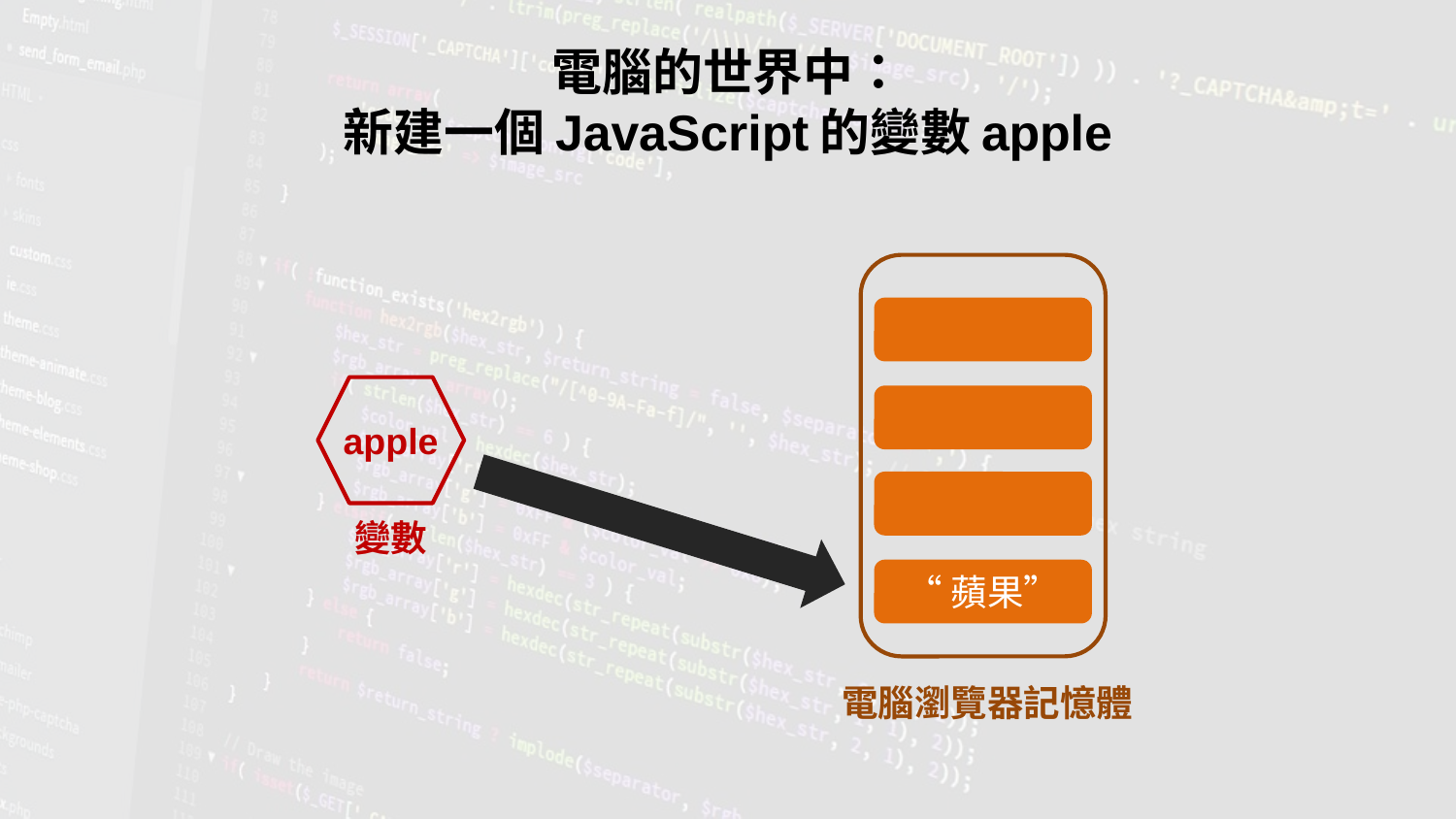

# 電腦的世界中： 新建一個JavaScript的變數apple

apple

變數
“蘋果”
電腦瀏覽器記憶體